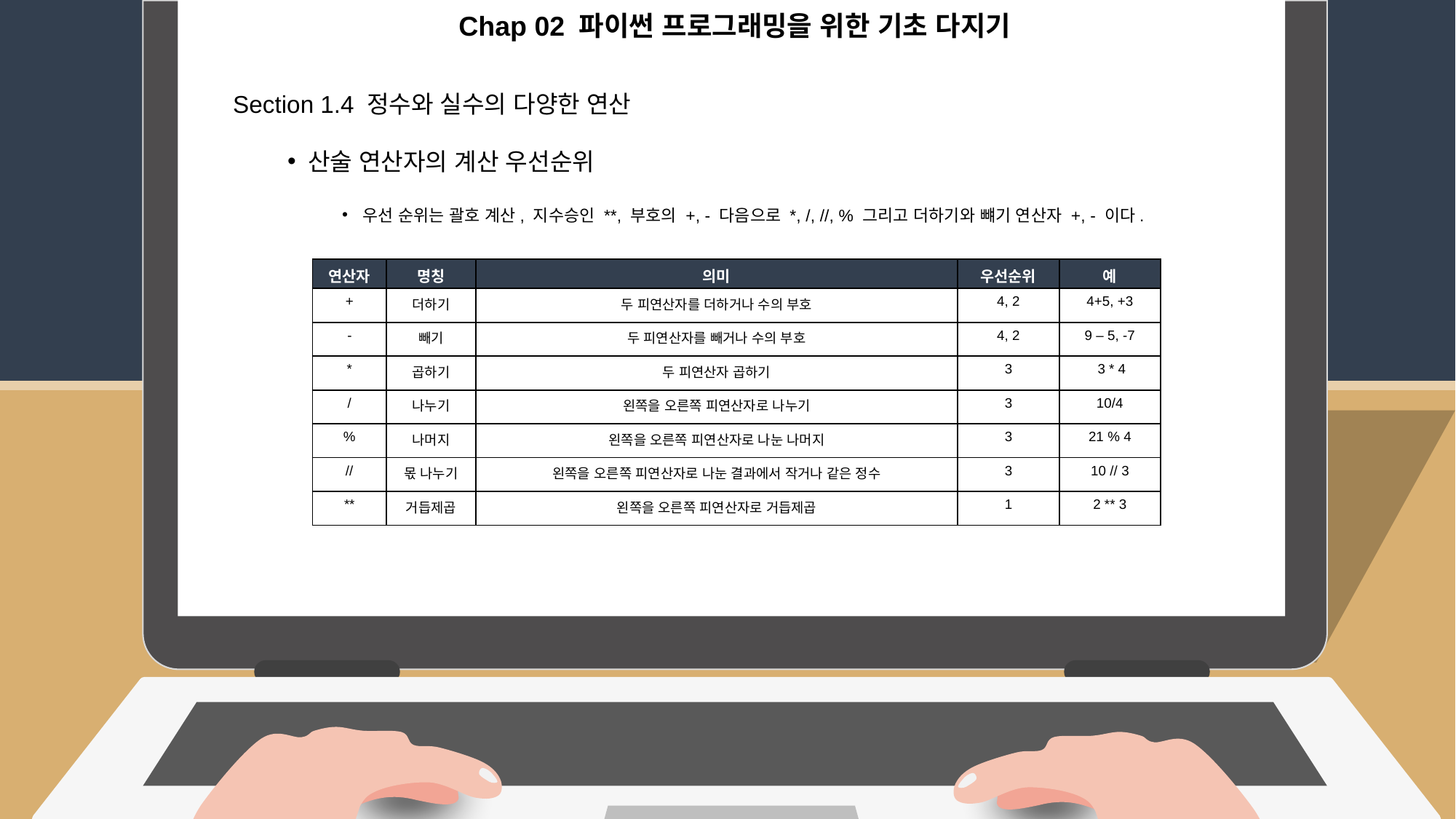

Chap 02 파이썬 프로그래밍을 위한 기초 다지기
Section 1.4 정수와 실수의 다양한 연산

산술 연산자의 계산 우선순위

우선 순위는 괄호 계산, 지수승인 **, 부호의 +, - 다음으로 *, /, //, % 그리고 더하기와 뺴기 연산자 +, - 이다.

| 연산자 | 명칭 | 의미 | 우선순위 | 예 |
| --- | --- | --- | --- | --- |
| + | 더하기 | 두 피연산자를 더하거나 수의 부호 | 4, 2 | 4+5, +3 |
| - | 빼기 | 두 피연산자를 빼거나 수의 부호 | 4, 2 | 9 – 5, -7 |
| \* | 곱하기 | 두 피연산자 곱하기 | 3 | 3 \* 4 |
| / | 나누기 | 왼쪽을 오른쪽 피연산자로 나누기 | 3 | 10/4 |
| % | 나머지 | 왼쪽을 오른쪽 피연산자로 나눈 나머지 | 3 | 21 % 4 |
| // | 몫 나누기 | 왼쪽을 오른쪽 피연산자로 나눈 결과에서 작거나 같은 정수 | 3 | 10 // 3 |
| \*\* | 거듭제곱 | 왼쪽을 오른쪽 피연산자로 거듭제곱 | 1 | 2 \*\* 3 |